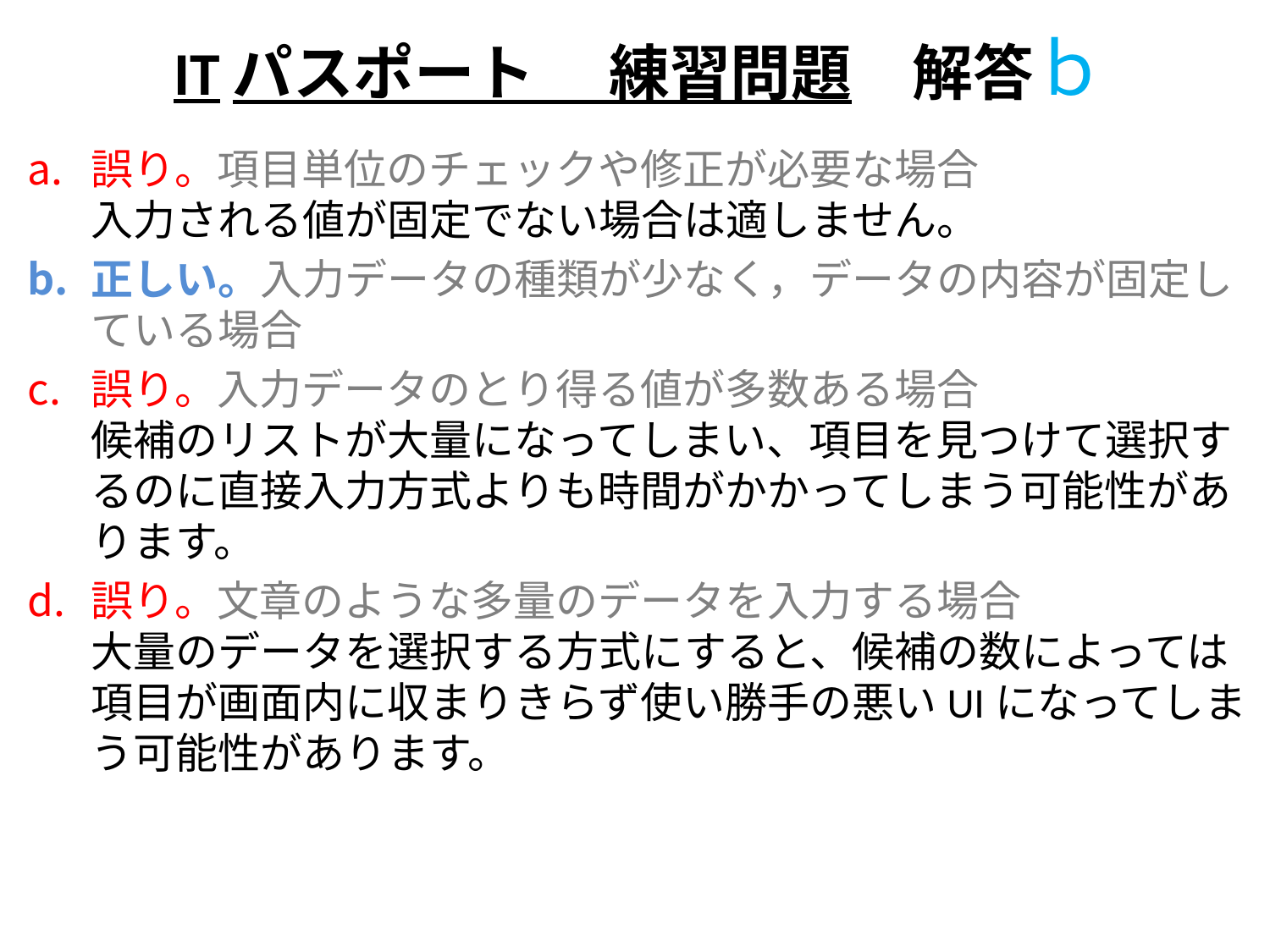

# ITパスポート 　練習問題　解答ｂ
誤り。項目単位のチェックや修正が必要な場合
入力される値が固定でない場合は適しません。
正しい。入力データの種類が少なく，データの内容が固定している場合
誤り。入力データのとり得る値が多数ある場合
候補のリストが大量になってしまい、項目を見つけて選択するのに直接入力方式よりも時間がかかってしまう可能性があります。
誤り。文章のような多量のデータを入力する場合
大量のデータを選択する方式にすると、候補の数によっては項目が画面内に収まりきらず使い勝手の悪いUIになってしまう可能性があります。